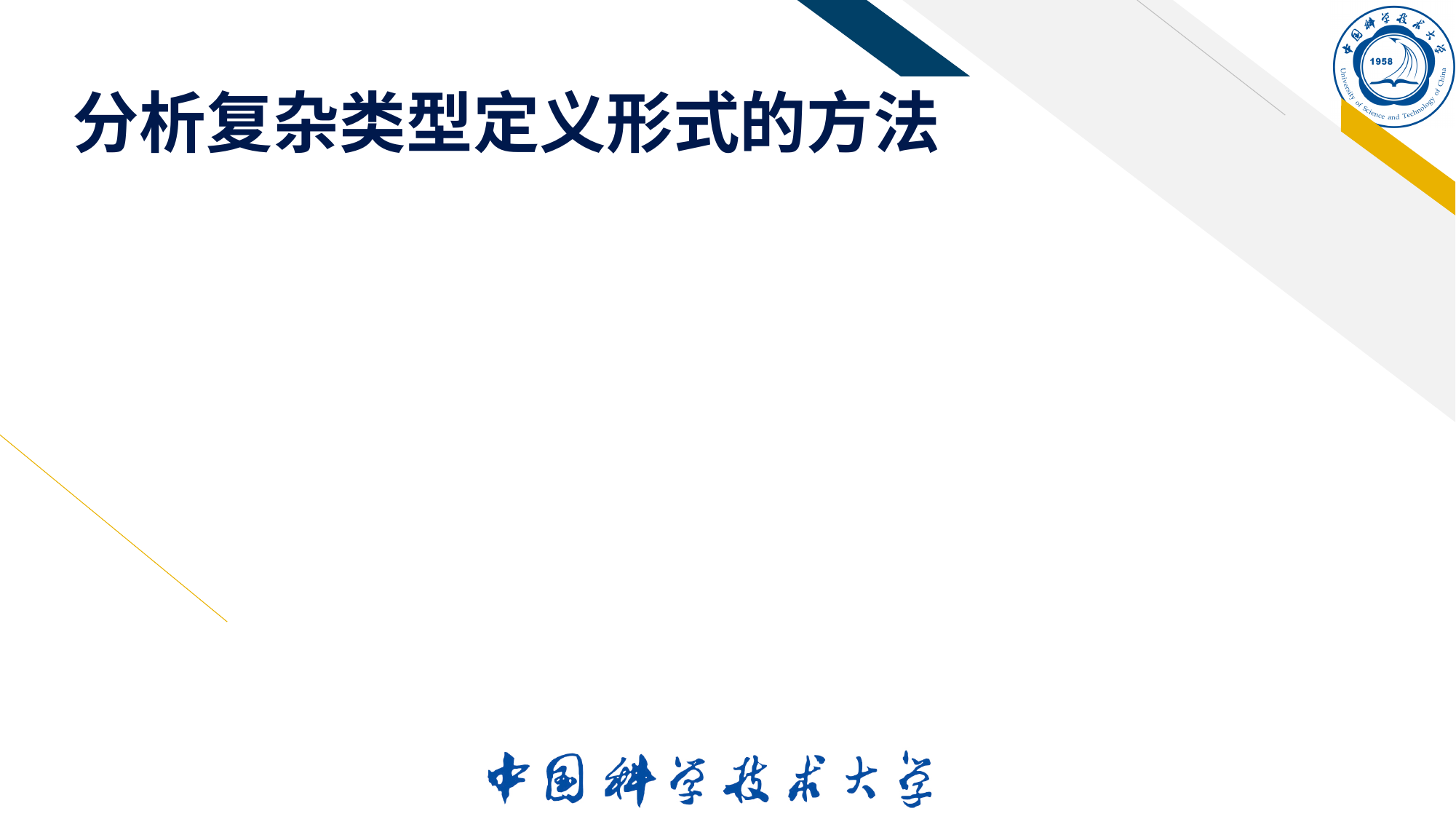

# 分析复杂类型定义形式的方法
从标识符开始，逐层分析其意义
按运算符优先级和结合方向的顺序进行
可能涉及的运算符包括
()自左向右结合
	    改变结合顺序；或声明一个函数，向外一层是函数返回值类型声明
[]自左向右结合
	    声明一个数组，向外一层是数组元素类型声明
* 自右向左结合
	    声明一个指针类型，向外一层是指针基类型声明